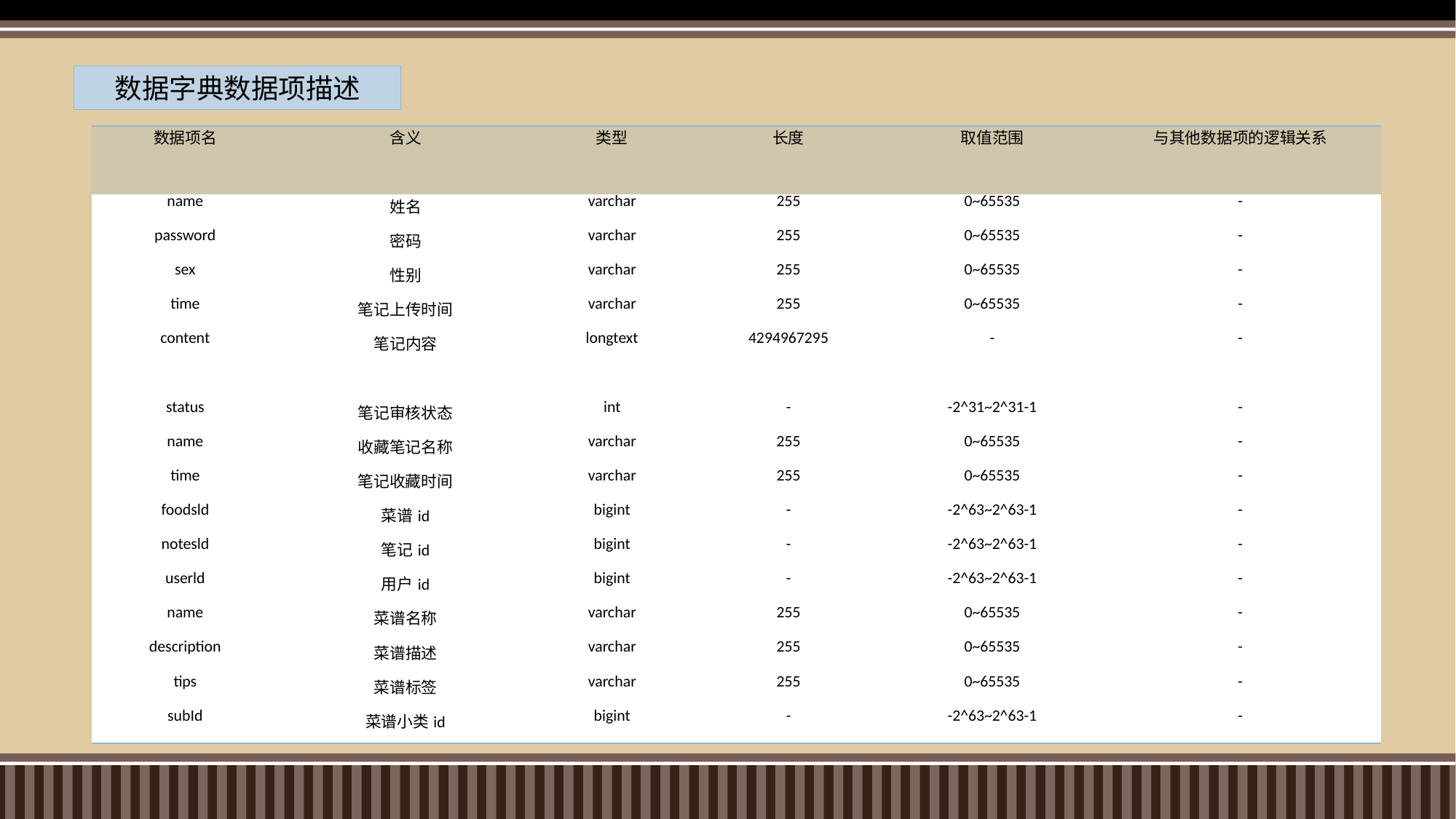

数据字典数据项描述
| 数据项名 | 含义 | 类型 | 长度 | 取值范围 | 与其他数据项的逻辑关系 |
| --- | --- | --- | --- | --- | --- |
| name | 姓名 | varchar | 255 | 0~65535 | - |
| password | 密码 | varchar | 255 | 0~65535 | - |
| sex | 性别 | varchar | 255 | 0~65535 | - |
| time | 笔记上传时间 | varchar | 255 | 0~65535 | - |
| content | 笔记内容 | longtext | 4294967295 | - | - |
| status | 笔记审核状态 | int | - | -2^31~2^31-1 | - |
| name | 收藏笔记名称 | varchar | 255 | 0~65535 | - |
| time | 笔记收藏时间 | varchar | 255 | 0~65535 | - |
| foodsld | 菜谱id | bigint | - | -2^63~2^63-1 | - |
| notesld | 笔记id | bigint | - | -2^63~2^63-1 | - |
| userld | 用户id | bigint | - | -2^63~2^63-1 | - |
| name | 菜谱名称 | varchar | 255 | 0~65535 | - |
| description | 菜谱描述 | varchar | 255 | 0~65535 | - |
| tips | 菜谱标签 | varchar | 255 | 0~65535 | - |
| subId | 菜谱小类id | bigint | - | -2^63~2^63-1 | - |